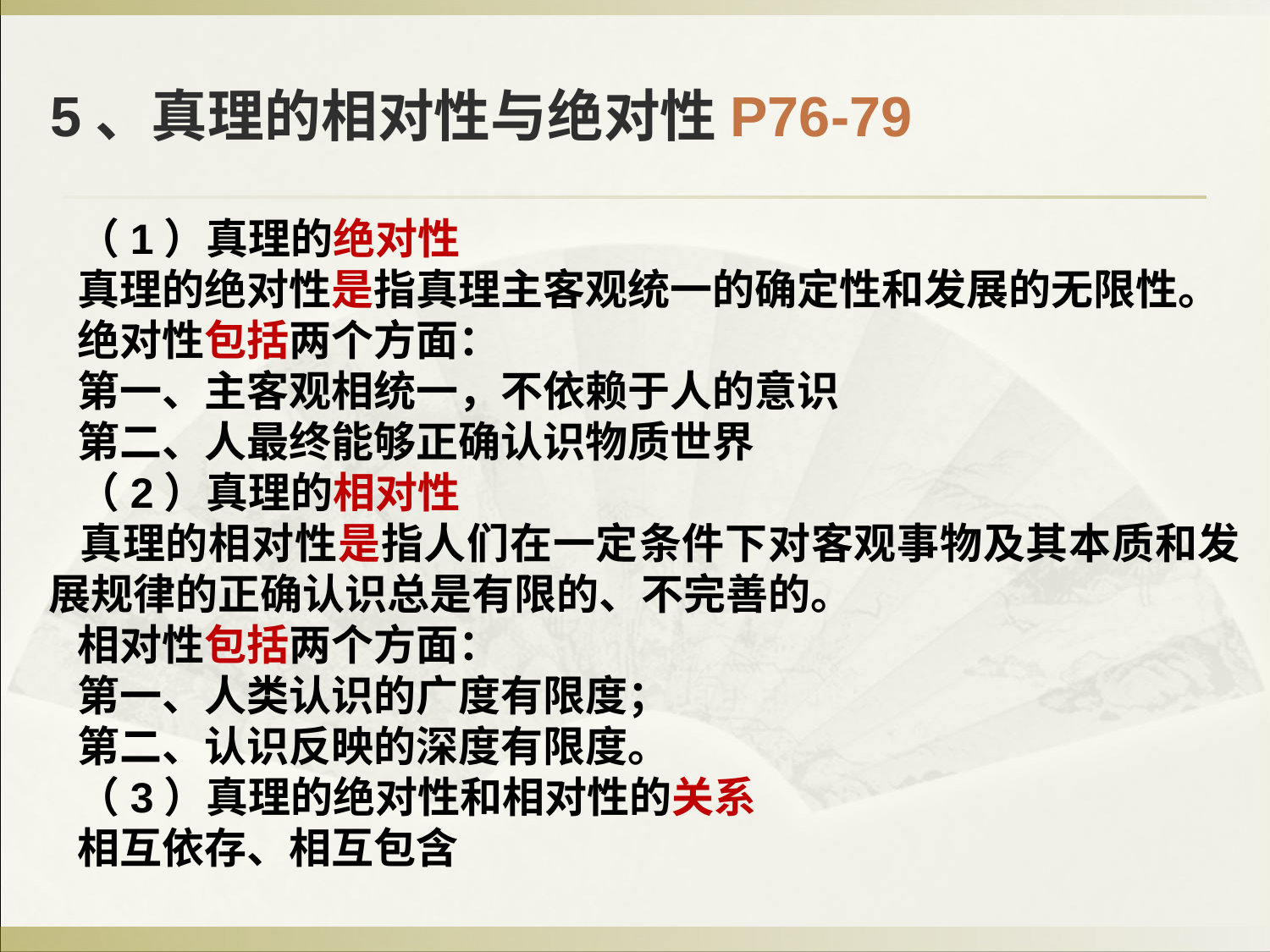

5、真理的相对性与绝对性P76-79
  （1）真理的绝对性
  真理的绝对性是指真理主客观统一的确定性和发展的无限性。
  绝对性包括两个方面：
  第一、主客观相统一，不依赖于人的意识
  第二、人最终能够正确认识物质世界
  （2）真理的相对性
  真理的相对性是指人们在一定条件下对客观事物及其本质和发展规律的正确认识总是有限的、不完善的。
  相对性包括两个方面：
  第一、人类认识的广度有限度；
  第二、认识反映的深度有限度。
  （3）真理的绝对性和相对性的关系
  相互依存、相互包含